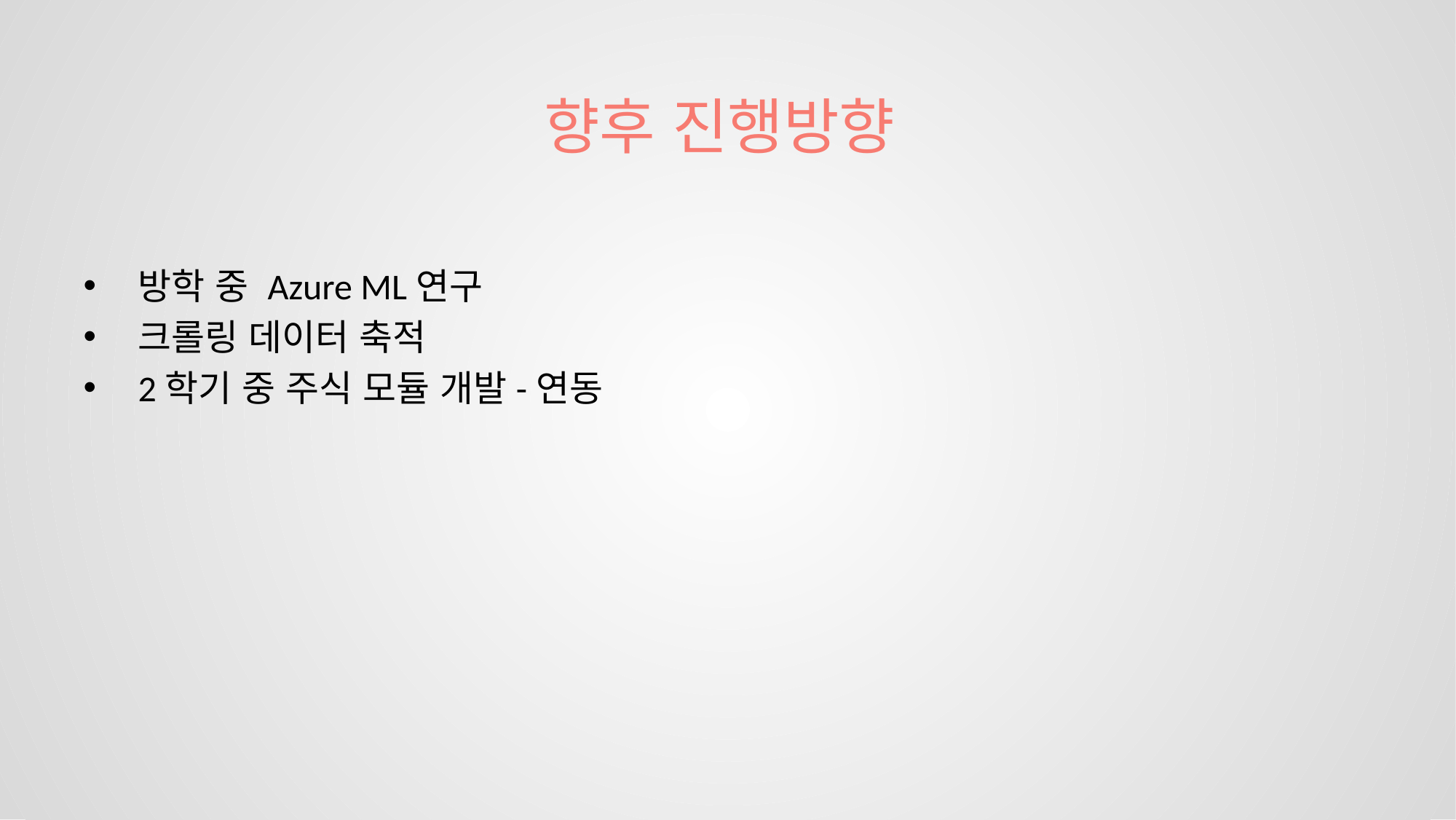

향후 진행방향
방학 중 Azure ML연구
크롤링 데이터 축적
2학기 중 주식 모듈 개발-연동